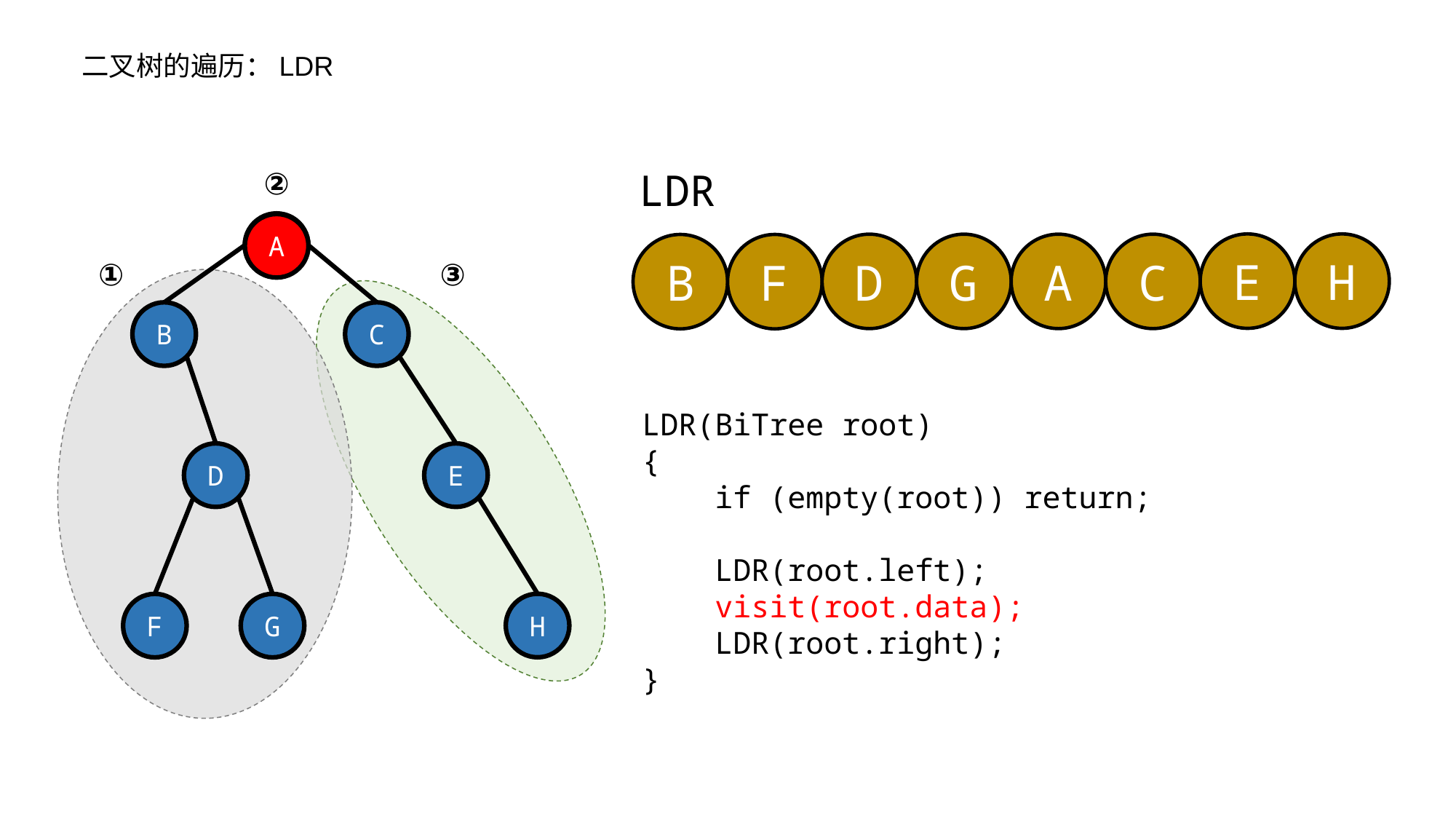

二叉树的遍历：LDR
LDR
②
A
A
E
H
D
G
A
C
B
F
①
③

B
C
LDR(BiTree root)
{
    if (empty(root)) return;

    LDR(root.left);
    visit(root.data);
    LDR(root.right);
}
D
E
H
F
G